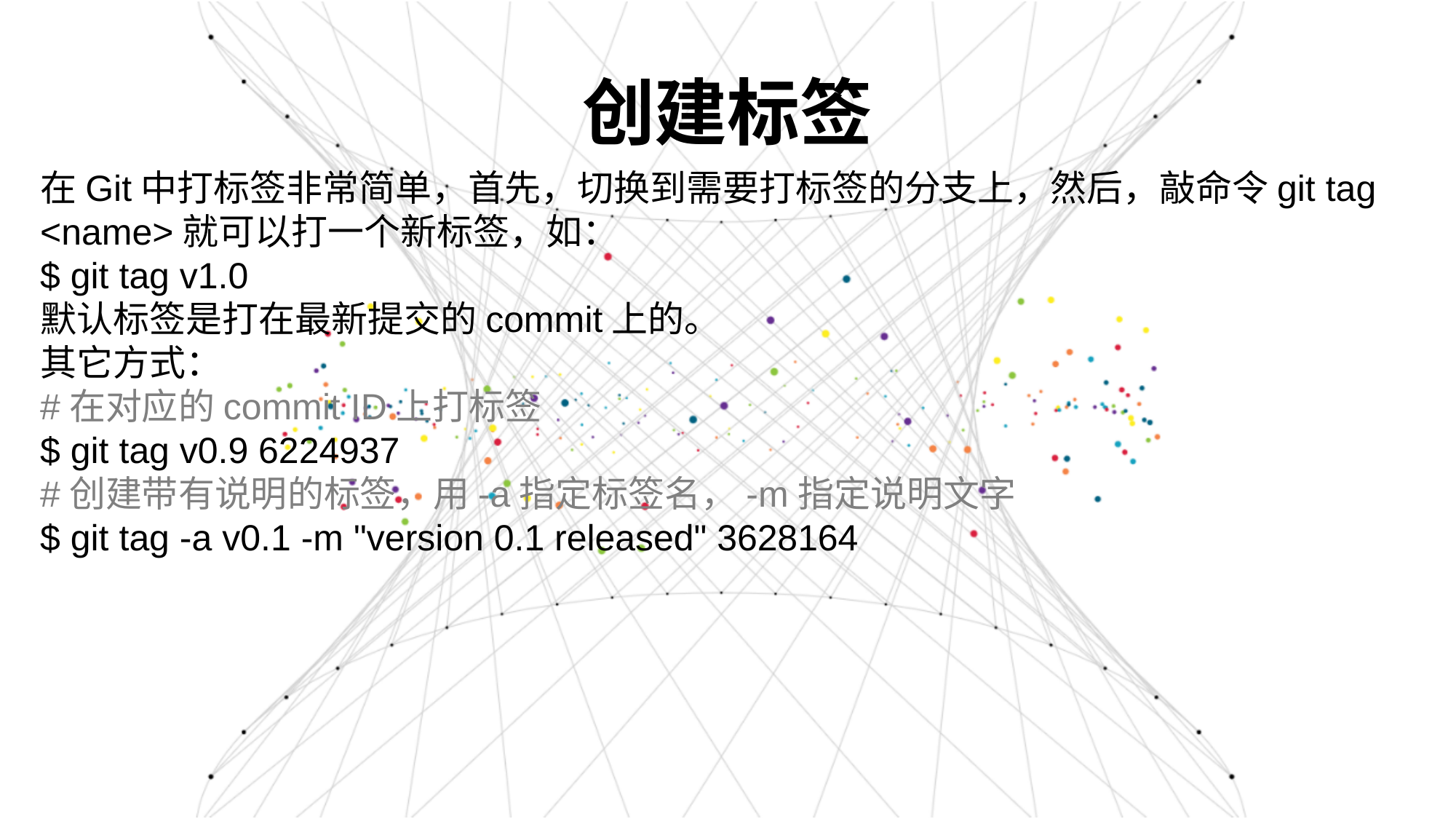

# 创建标签
在Git中打标签非常简单，首先，切换到需要打标签的分支上，然后，敲命令git tag <name>就可以打一个新标签，如：
$ git tag v1.0
默认标签是打在最新提交的commit上的。
其它方式：
#在对应的commit ID上打标签
$ git tag v0.9 6224937
#创建带有说明的标签，用-a指定标签名，-m指定说明文字
$ git tag -a v0.1 -m "version 0.1 released" 3628164